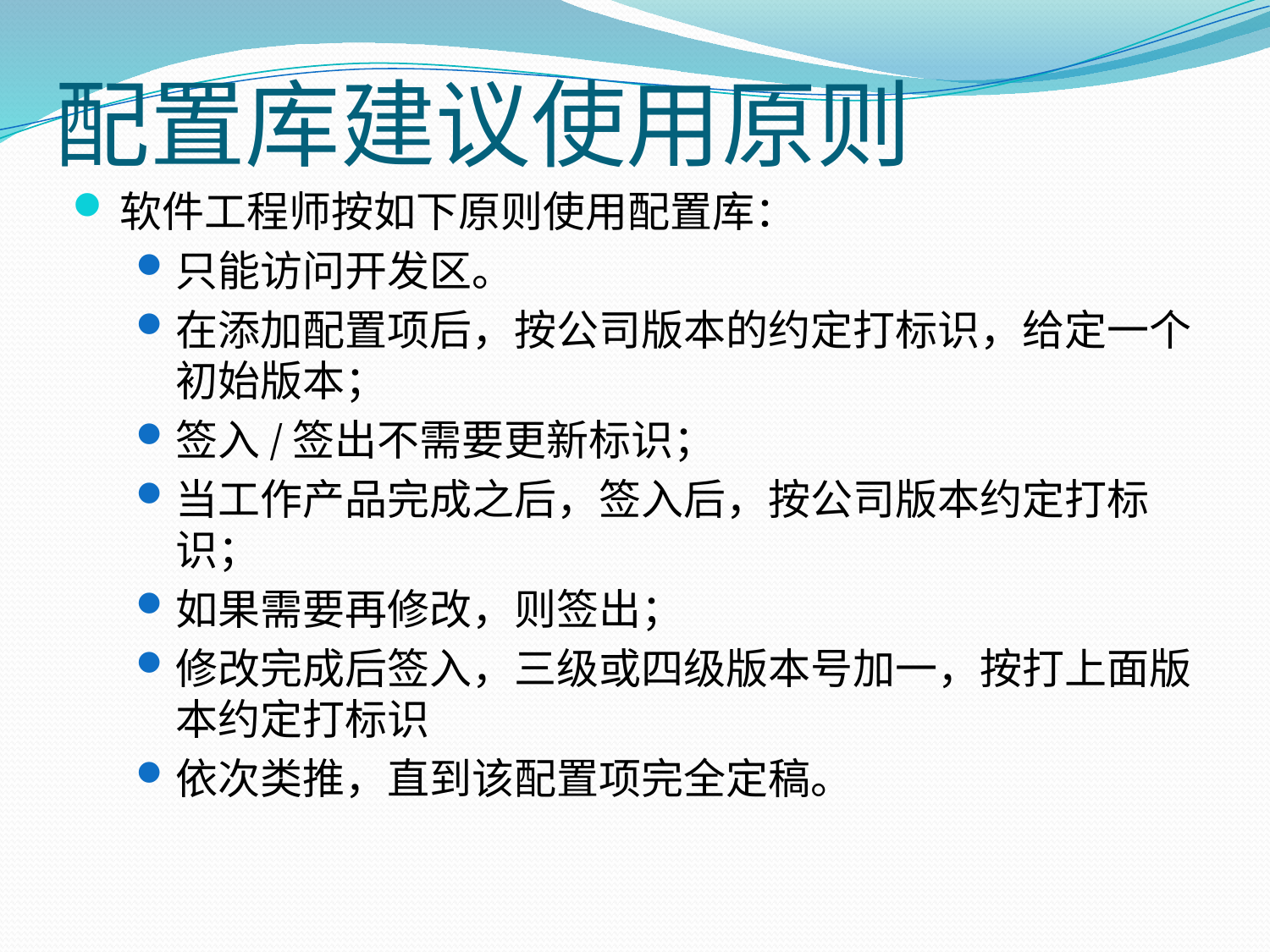

配置库建议使用原则
软件工程师按如下原则使用配置库：
只能访问开发区。
在添加配置项后，按公司版本的约定打标识，给定一个初始版本；
签入/签出不需要更新标识；
当工作产品完成之后，签入后，按公司版本约定打标识；
如果需要再修改，则签出；
修改完成后签入，三级或四级版本号加一，按打上面版本约定打标识
依次类推，直到该配置项完全定稿。